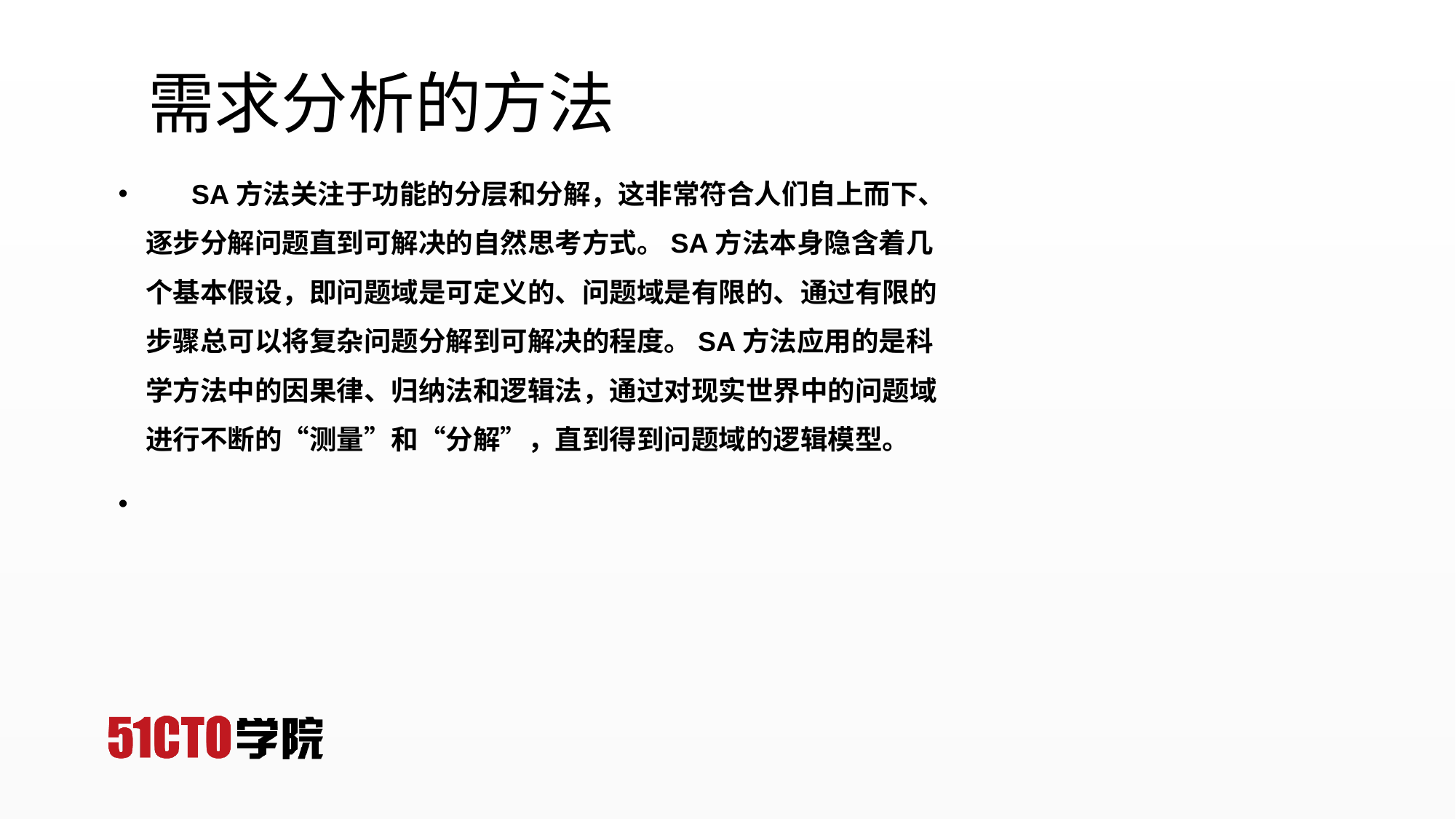

# 需求分析的方法
      SA方法关注于功能的分层和分解，这非常符合人们自上而下、逐步分解问题直到可解决的自然思考方式。SA方法本身隐含着几个基本假设，即问题域是可定义的、问题域是有限的、通过有限的步骤总可以将复杂问题分解到可解决的程度。SA方法应用的是科学方法中的因果律、归纳法和逻辑法，通过对现实世界中的问题域进行不断的“测量”和“分解”，直到得到问题域的逻辑模型。